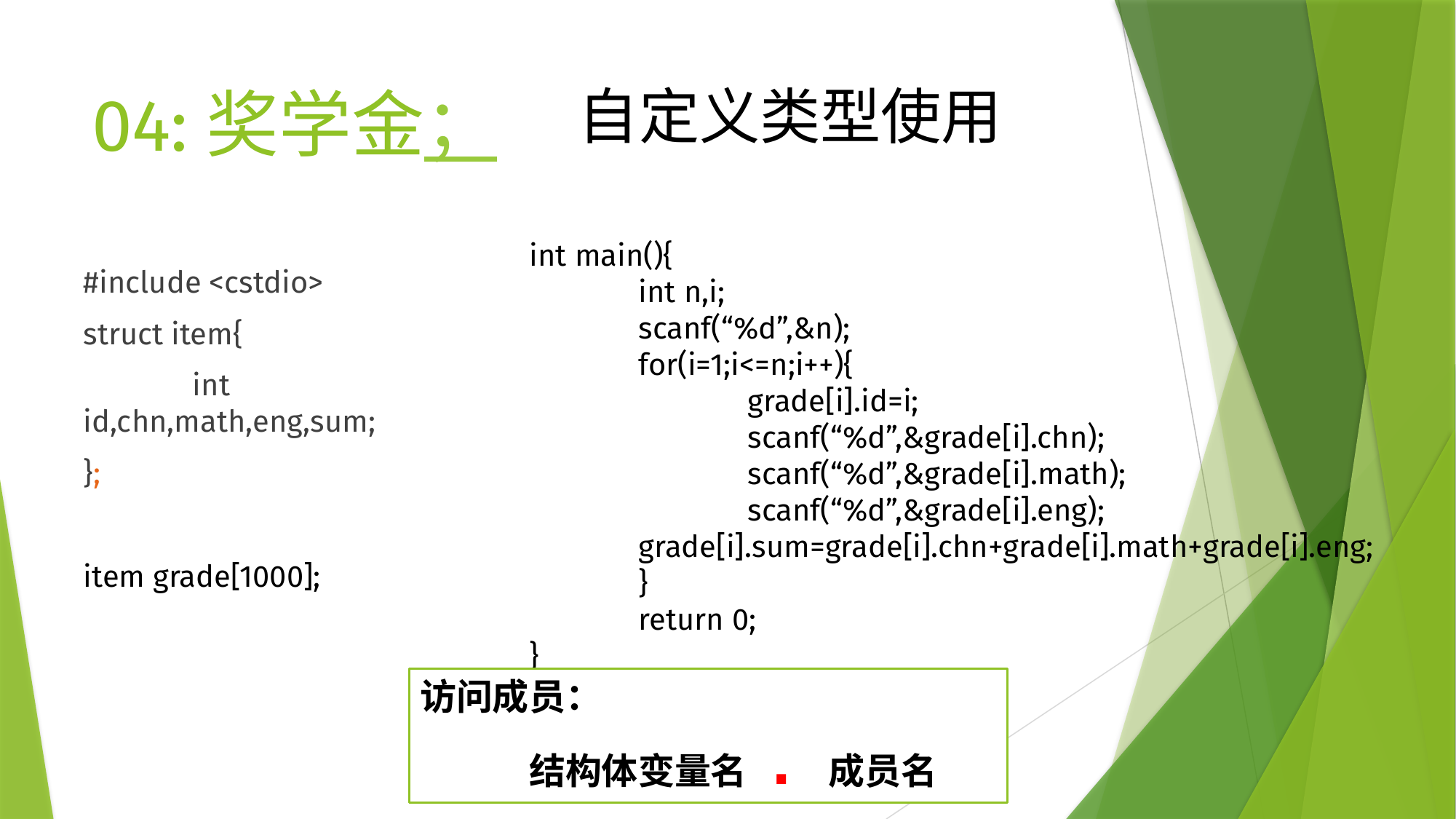

# 04:奖学金；
自定义类型使用
int main(){
	int n,i;
	scanf(“%d”,&n);
	for(i=1;i<=n;i++){
		grade[i].id=i;
		scanf(“%d”,&grade[i].chn);
		scanf(“%d”,&grade[i].math);
		scanf(“%d”,&grade[i].eng);
	grade[i].sum=grade[i].chn+grade[i].math+grade[i].eng;
	}
	return 0;
}
#include <cstdio>
struct item{
	int id,chn,math,eng,sum;
};

item grade[1000];
访问成员：
	结构体变量名  .  成员名